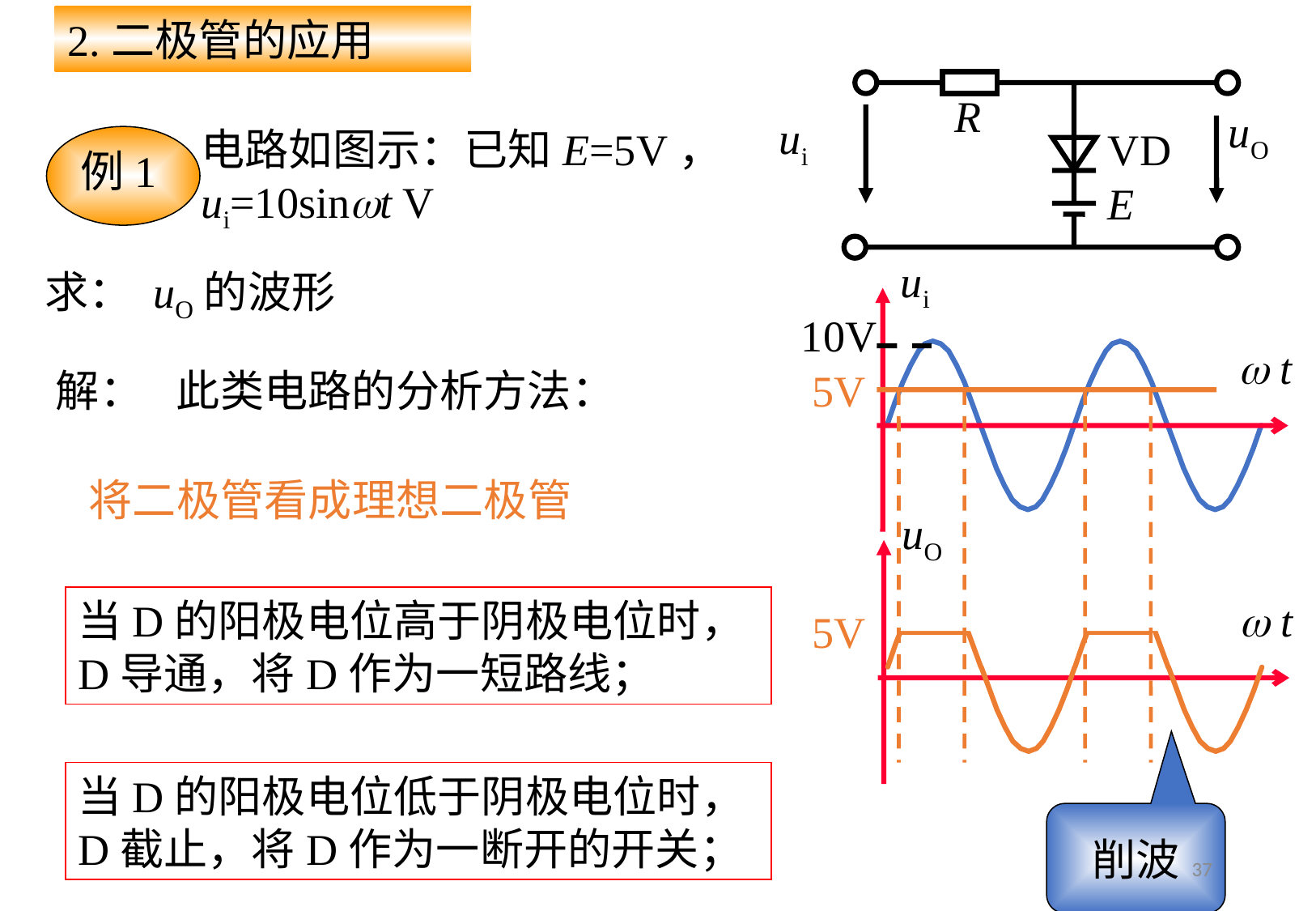

2.二极管的应用

R

uO
ui

VD

E

电路如图示：已知E=5V， ui=10sinωt V

例1
ui

ω t

求： uO的波形
10V

解：
此类电路的分析方法：
5V

将二极管看成理想二极管
uO

ω t

当D的阳极电位高于阴极电位时，D导通，将D作为一短路线；
5V
当D的阳极电位低于阴极电位时，D截止，将D作为一断开的开关；
削波
37